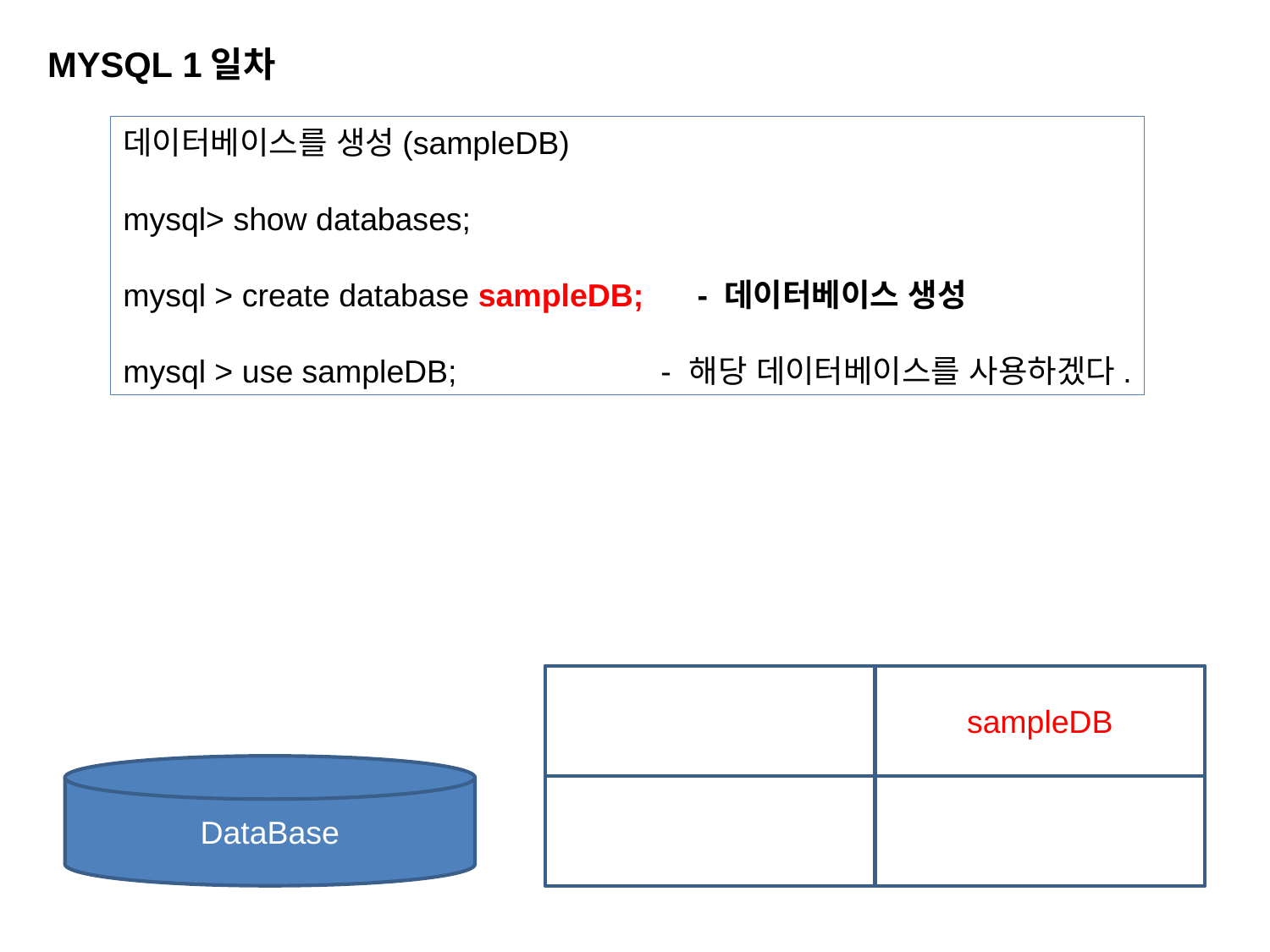

MYSQL 1일차
데이터베이스를 생성(sampleDB)

mysql> show databases;

mysql > create database sampleDB;      - 데이터베이스 생성

mysql > use sampleDB;                       - 해당 데이터베이스를 사용하겠다.

sampleDB
DataBase